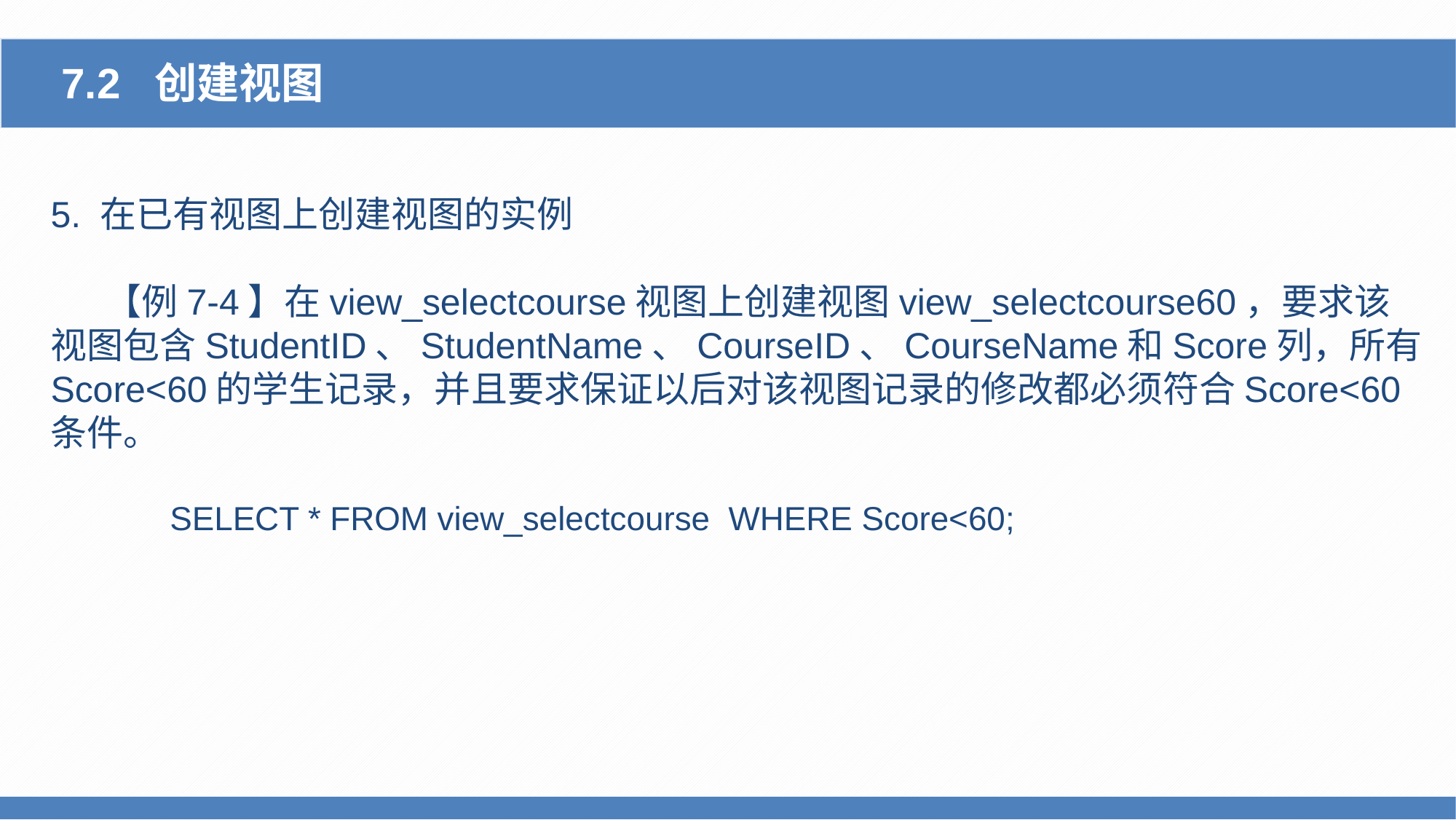

7.2  创建视图
5. 在已有视图上创建视图的实例

【例7-4】在view_selectcourse视图上创建视图view_selectcourse60，要求该视图包含StudentID、StudentName、CourseID、CourseName和Score列，所有Score<60的学生记录，并且要求保证以后对该视图记录的修改都必须符合Score<60条件。

SELECT * FROM view_selectcourse  WHERE Score<60;